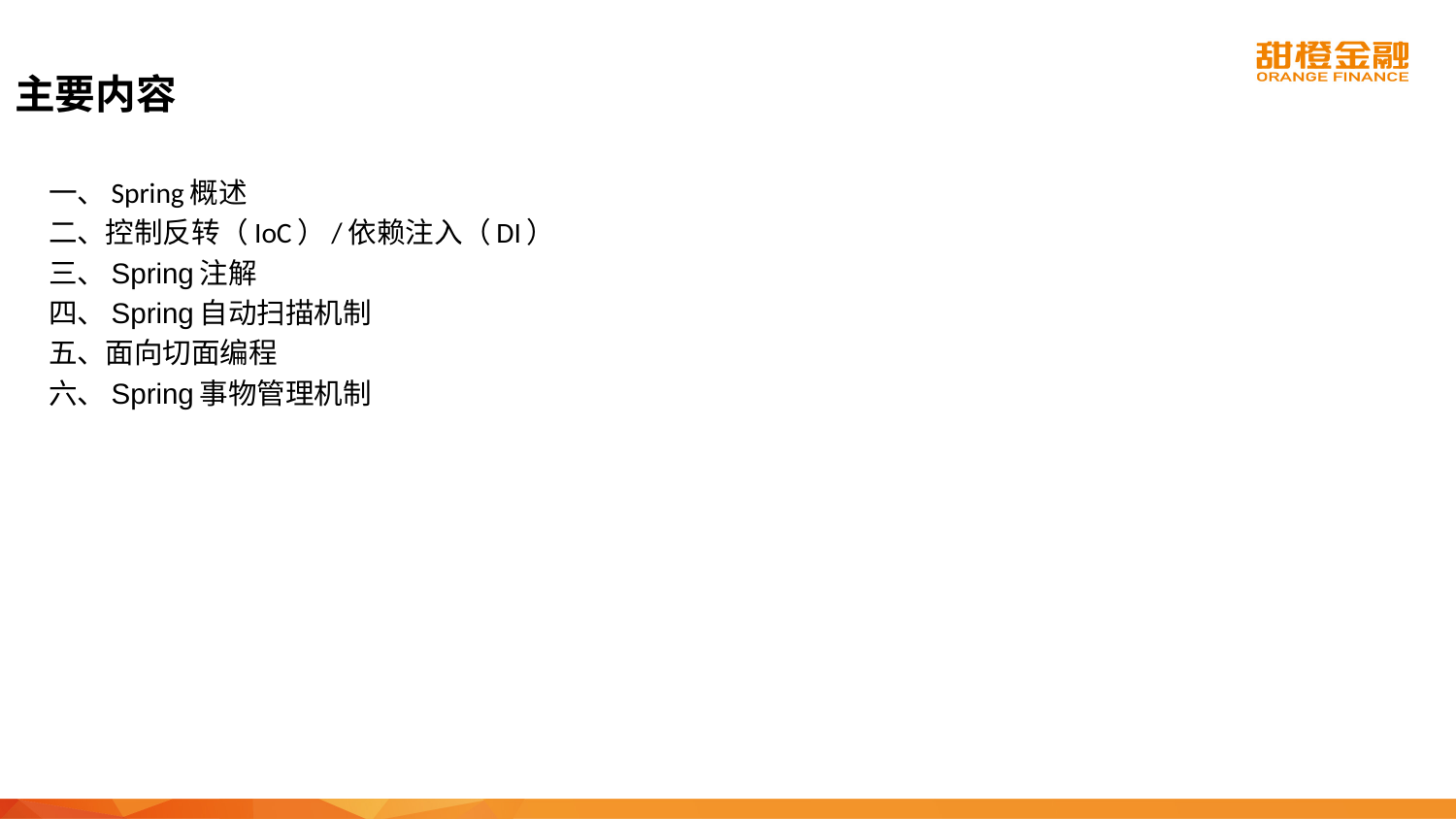

# 主要内容
一、Spring概述
二、控制反转（IoC）/依赖注入（DI）
三、Spring注解
四、Spring自动扫描机制
五、面向切面编程
六、Spring事物管理机制